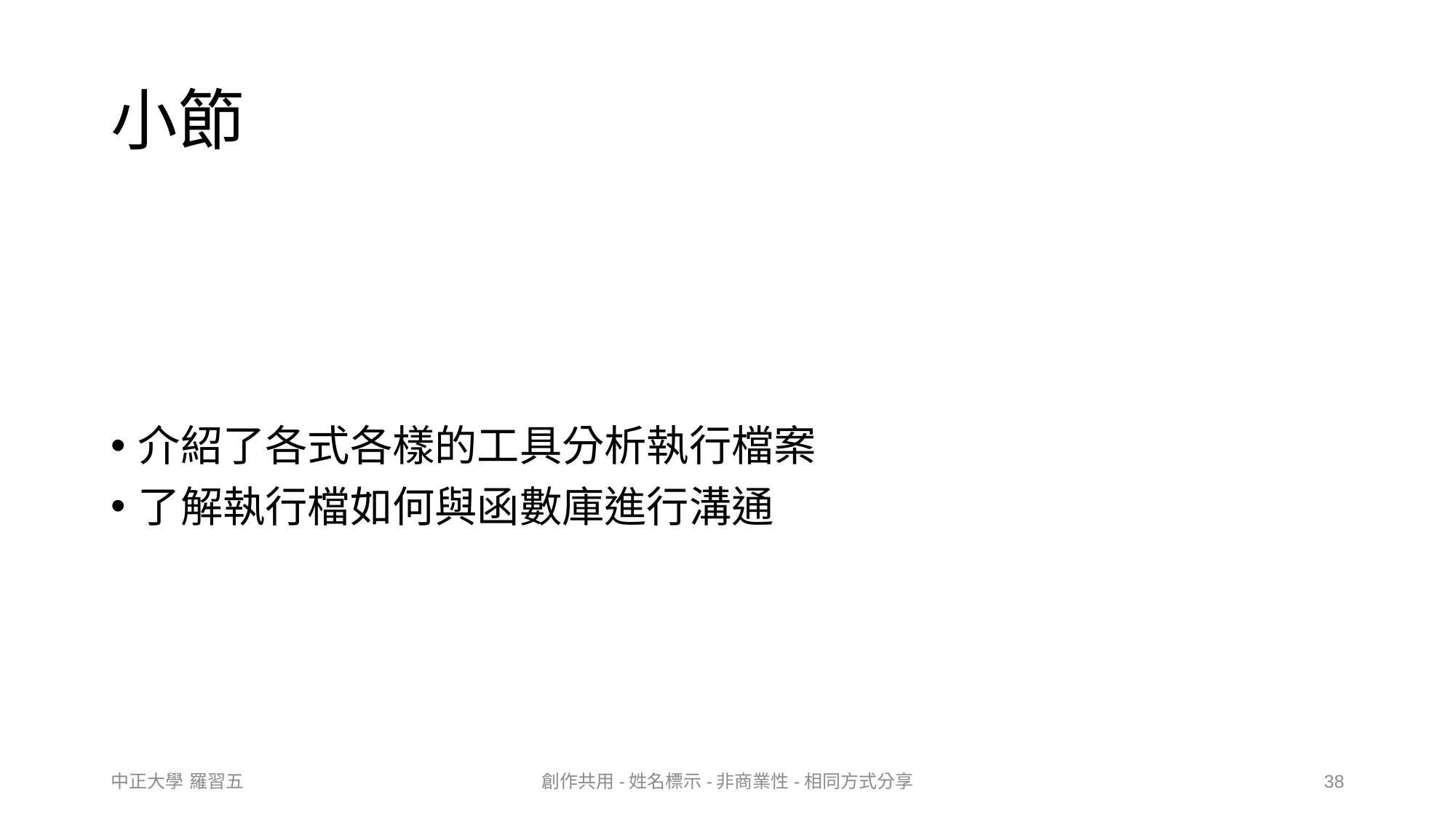

# 小節
介紹了各式各樣的工具分析執行檔案
了解執行檔如何與函數庫進行溝通
中正大學 羅習五
創作共用-姓名標示-非商業性-相同方式分享
38